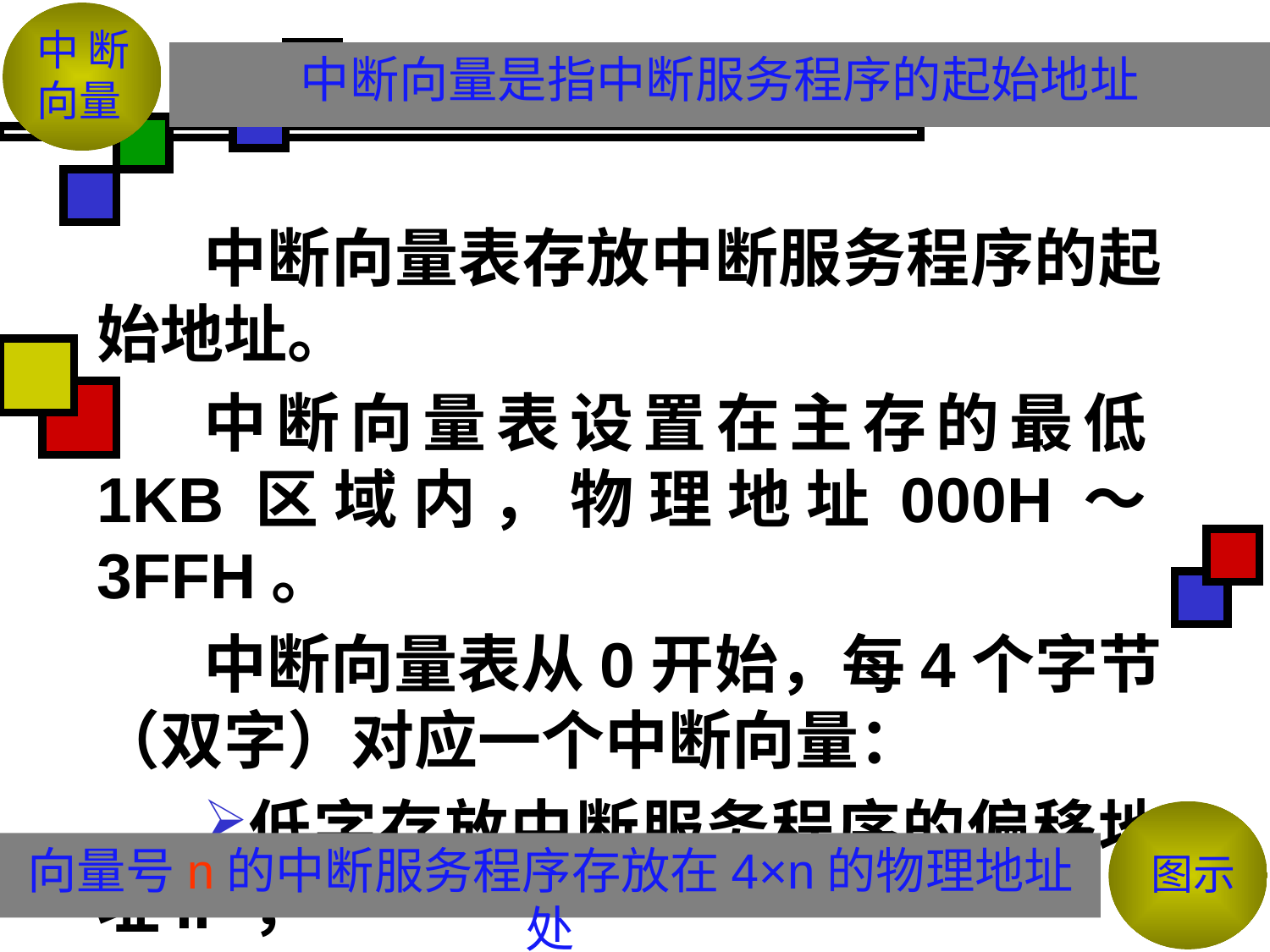

# 中断 向量
中断向量是指中断服务程序的起始地址
中断向量表存放中断服务程序的起始地址。
中断向量表设置在主存的最低1KB区域内，物理地址000H～3FFH。
中断向量表从0开始，每4个字节（双字）对应一个中断向量：
低字存放中断服务程序的偏移地址IP，
高字存放其段地址CS。

图示
向量号n的中断服务程序存放在4×n的物理地址处